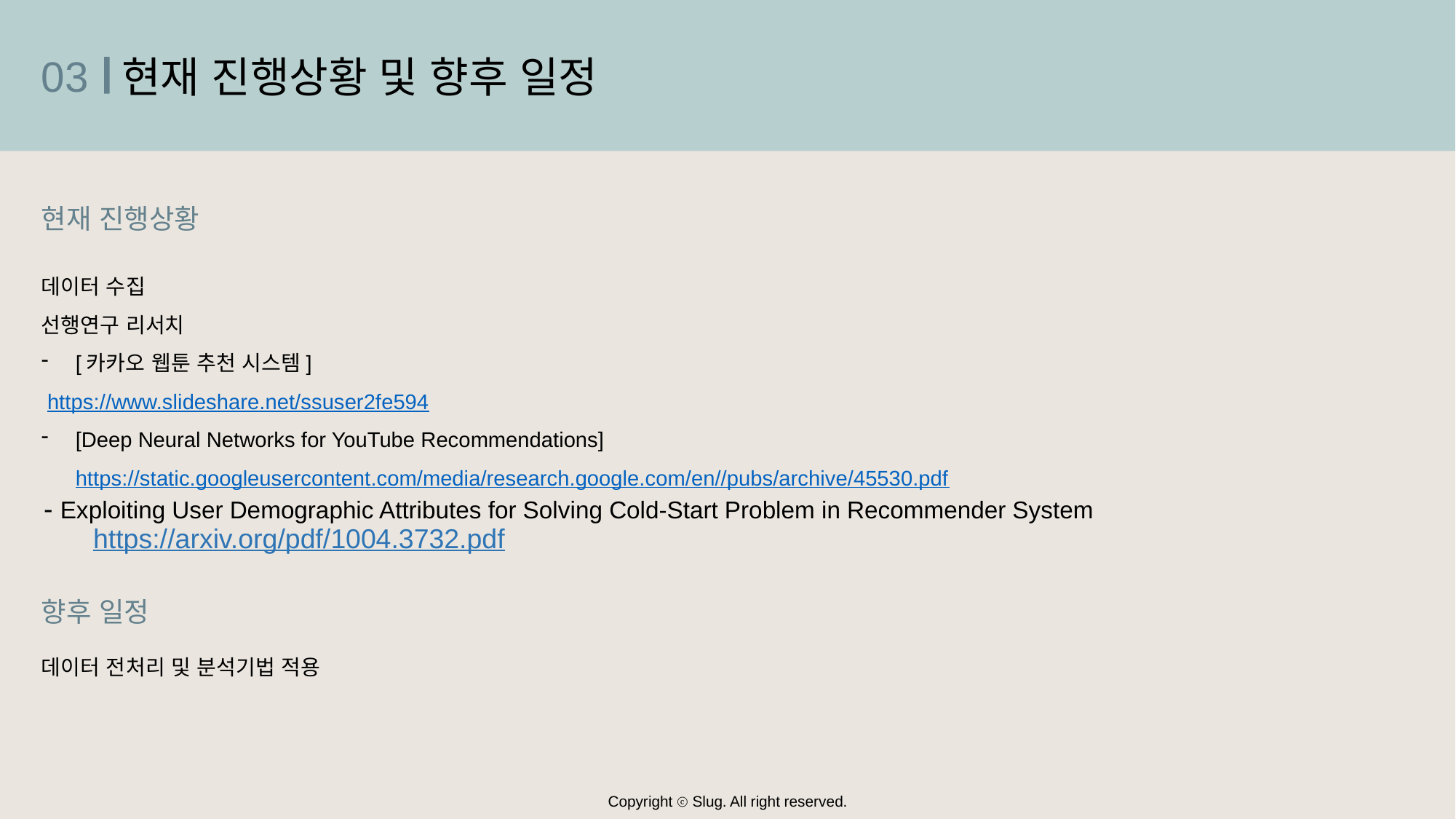

03
현재 진행상황 및 향후 일정

현재 진행상황
데이터 수집
선행연구 리서치
[카카오 웹툰 추천 시스템]
 https://www.slideshare.net/ssuser2fe594
[Deep Neural Networks for YouTube Recommendations] https://static.googleusercontent.com/media/research.google.com/en//pubs/archive/45530.pdf
- Exploiting User Demographic Attributes for Solving Cold-Start Problem in Recommender System
https://arxiv.org/pdf/1004.3732.pdf
향후 일정
데이터 전처리 및 분석기법 적용
Copyright ⓒ Slug. All right reserved.